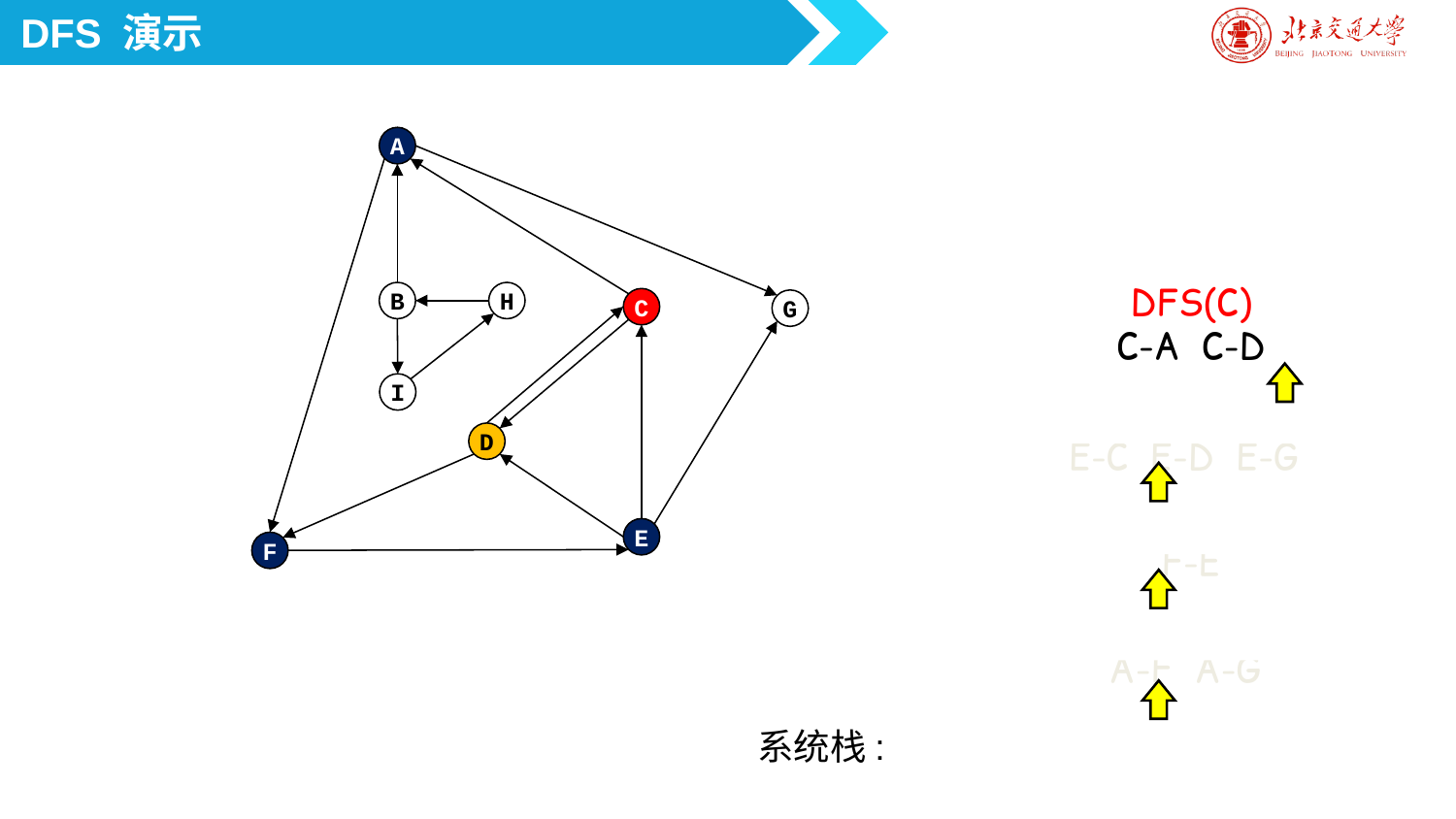

DFS 演示
A

DFS(C)
C-A  C-D

B
H
C
G

dfs(E)
E-C  E-D  E-G

I

dfs(F)
F-E

D

dfs(A)
A-F  A-G
E
DFS演示
F

系统栈: